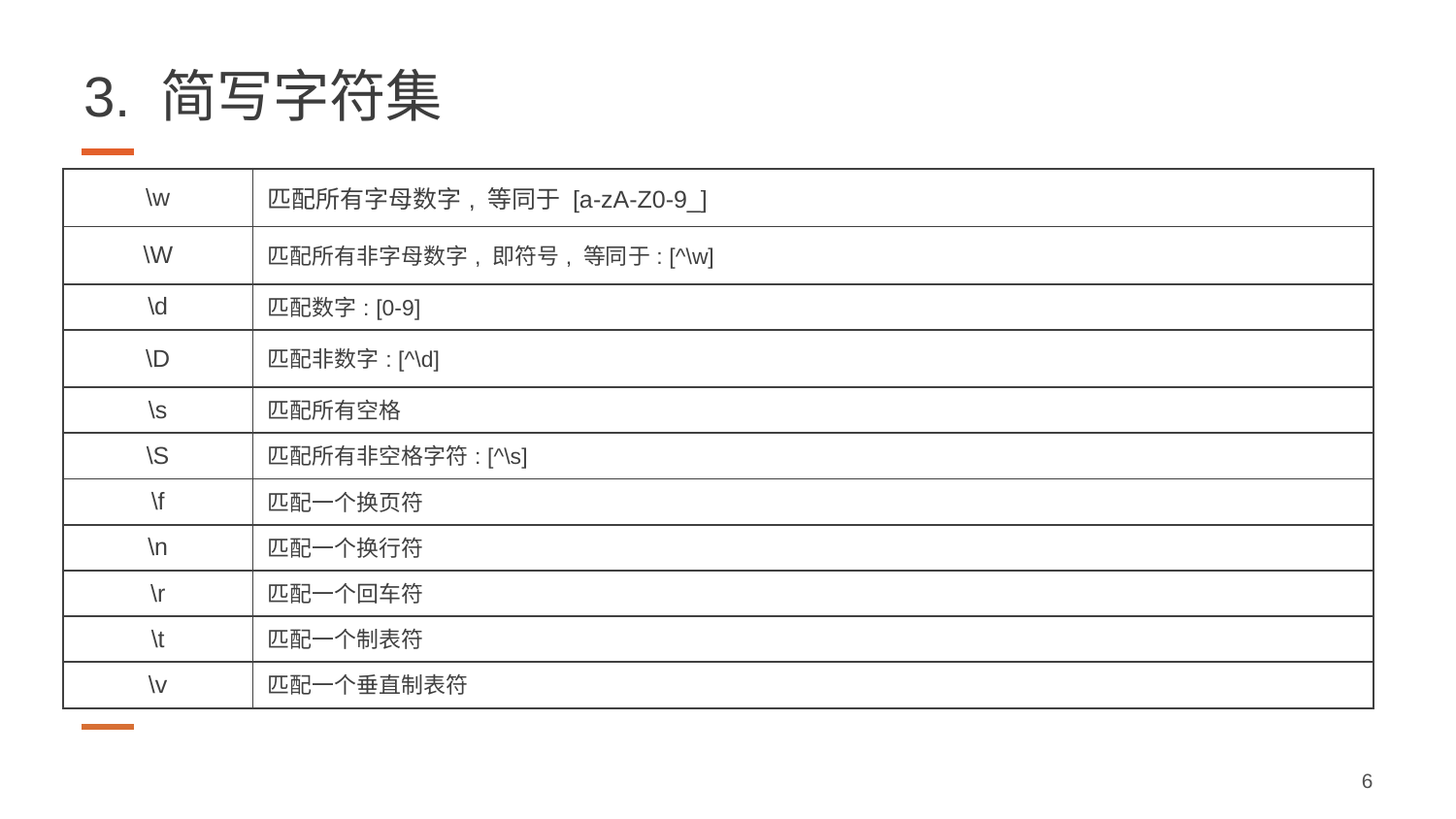

# 3. 简写字符集
| \w | 匹配所有字母数字, 等同于 [a-zA-Z0-9\_] |
| --- | --- |
| \W | 匹配所有非字母数字, 即符号, 等同于: [^\w] |
| \d | 匹配数字: [0-9] |
| \D | 匹配非数字: [^\d] |
| \s | 匹配所有空格 |
| \S | 匹配所有非空格字符: [^\s] |
| \f | 匹配一个换页符 |
| \n | 匹配一个换行符 |
| \r | 匹配一个回车符 |
| \t | 匹配一个制表符 |
| \v | 匹配一个垂直制表符 |
6